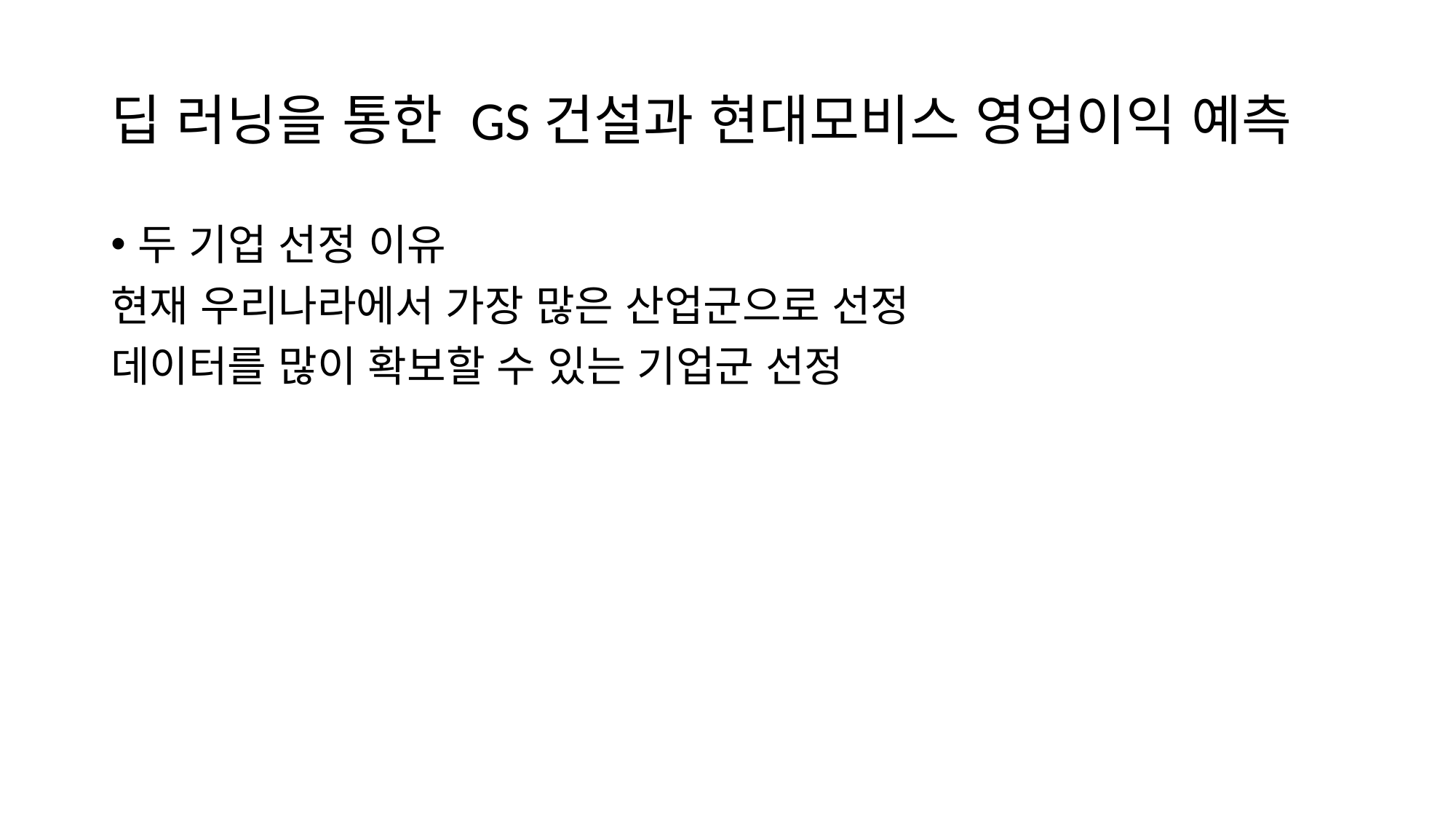

# 딥 러닝을 통한 GS건설과 현대모비스 영업이익 예측
두 기업 선정 이유
현재 우리나라에서 가장 많은 산업군으로 선정
데이터를 많이 확보할 수 있는 기업군 선정